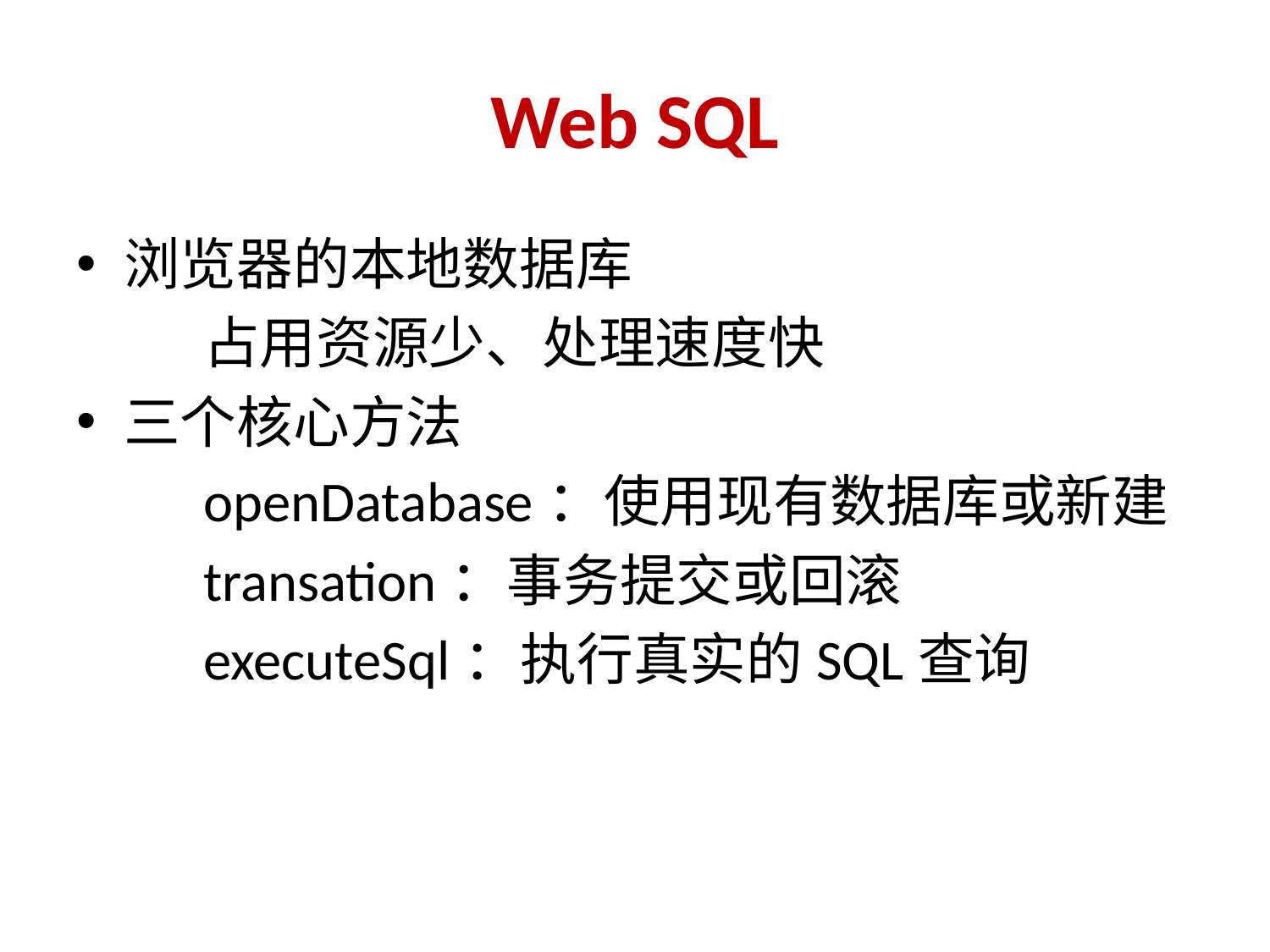

# Web SQL
浏览器的本地数据库
	占用资源少、处理速度快
三个核心方法
	openDatabase：使用现有数据库或新建
	transation：事务提交或回滚
	executeSql：执行真实的SQL查询